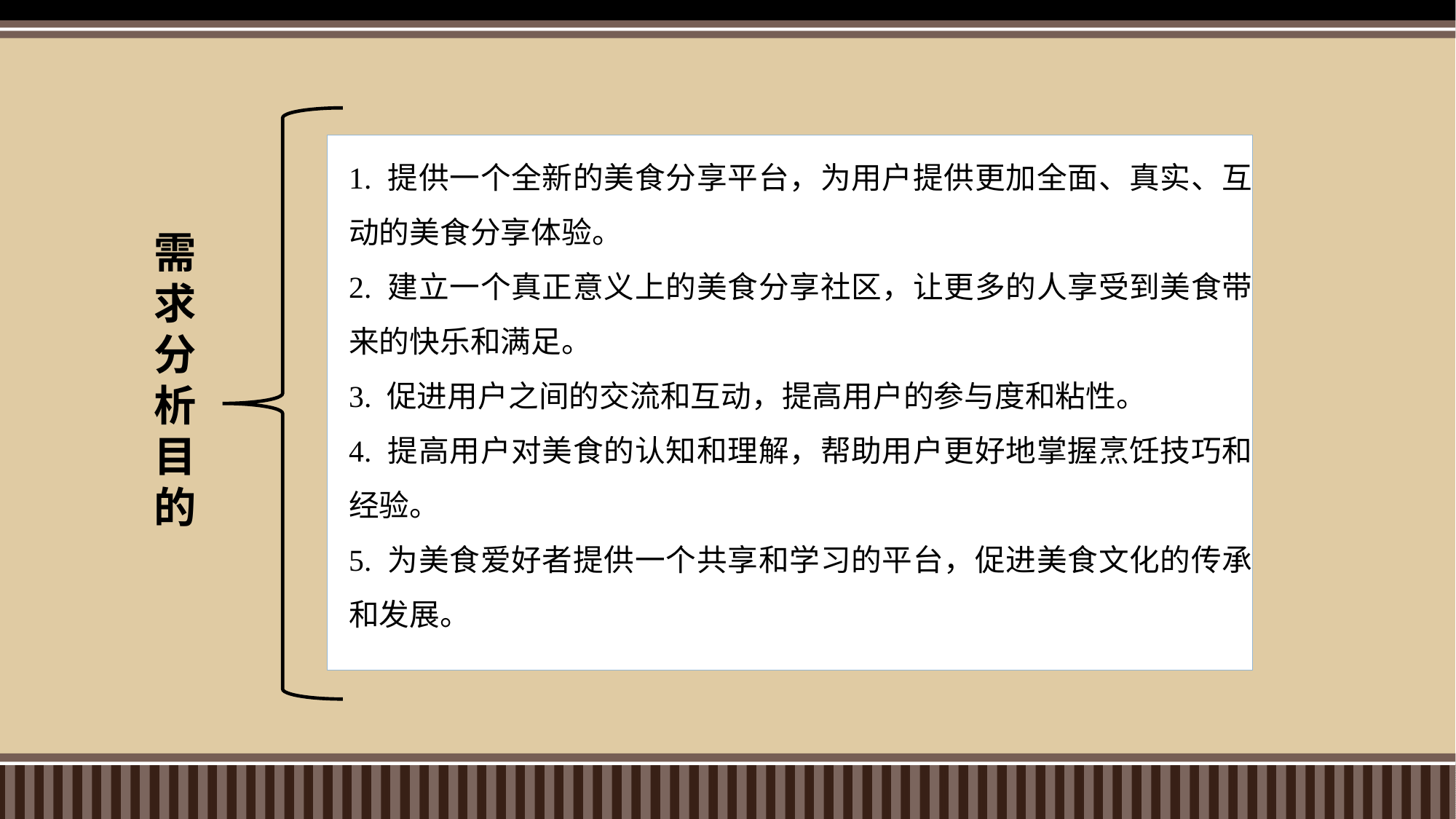

1. 提供一个全新的美食分享平台，为用户提供更加全面、真实、互动的美食分享体验。
2. 建立一个真正意义上的美食分享社区，让更多的人享受到美食带来的快乐和满足。
3. 促进用户之间的交流和互动，提高用户的参与度和粘性。
4. 提高用户对美食的认知和理解，帮助用户更好地掌握烹饪技巧和经验。
5. 为美食爱好者提供一个共享和学习的平台，促进美食文化的传承和发展。

需求分析目的